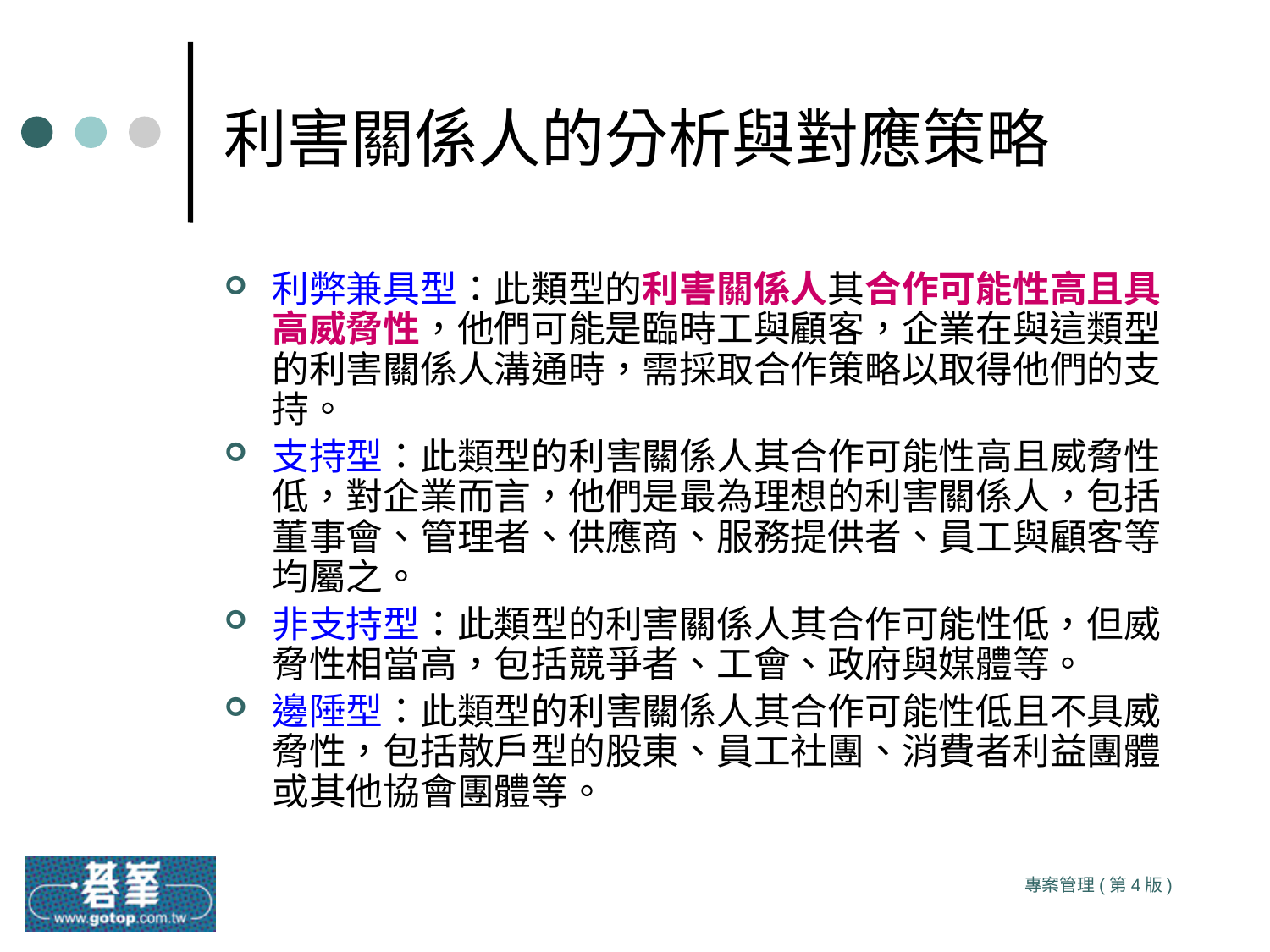

# 利害關係人的分析與對應策略
利弊兼具型：此類型的利害關係人其合作可能性高且具高威脅性，他們可能是臨時工與顧客，企業在與這類型的利害關係人溝通時，需採取合作策略以取得他們的支持。
支持型：此類型的利害關係人其合作可能性高且威脅性低，對企業而言，他們是最為理想的利害關係人，包括董事會、管理者、供應商、服務提供者、員工與顧客等均屬之。
非支持型：此類型的利害關係人其合作可能性低，但威脅性相當高，包括競爭者、工會、政府與媒體等。
邊陲型：此類型的利害關係人其合作可能性低且不具威脅性，包括散戶型的股東、員工社團、消費者利益團體或其他協會團體等。
專案管理(第4版)